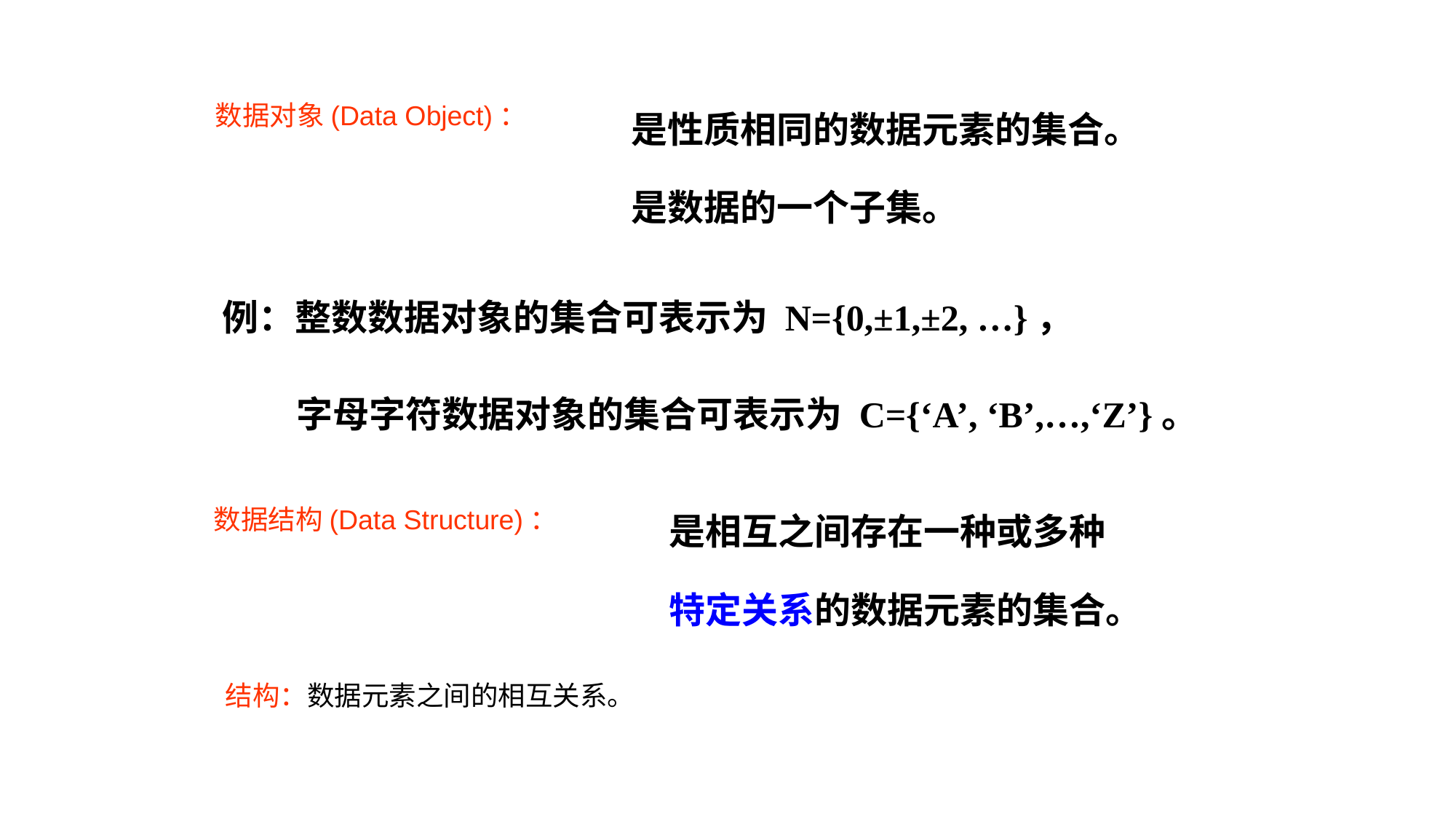

是性质相同的数据元素的集合。
是数据的一个子集。
数据对象(Data Object)：
例：整数数据对象的集合可表示为 N={0,±1,±2, …}，
        字母字符数据对象的集合可表示为 C={‘A’, ‘B’,…,‘Z’}。
是相互之间存在一种或多种
特定关系的数据元素的集合。
数据结构(Data Structure)：
结构：数据元素之间的相互关系。